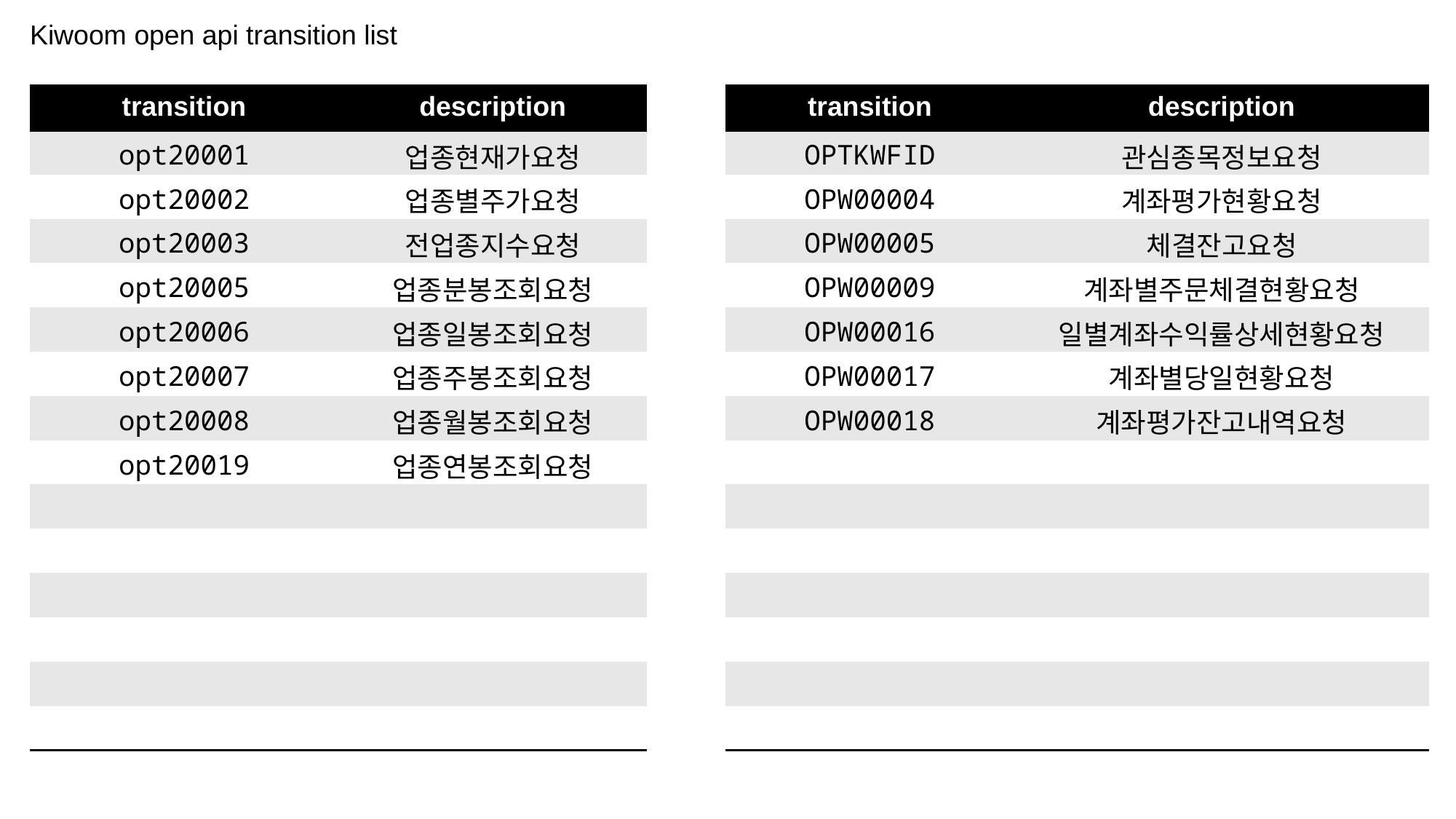

Kiwoom open api transition list
| transition | description |
| --- | --- |
| opt20001 | 업종현재가요청 |
| opt20002 | 업종별주가요청 |
| opt20003 | 전업종지수요청 |
| opt20005 | 업종분봉조회요청 |
| opt20006 | 업종일봉조회요청 |
| opt20007 | 업종주봉조회요청 |
| opt20008 | 업종월봉조회요청 |
| opt20019 | 업종연봉조회요청 |
|  |  |
|  |  |
|  |  |
|  |  |
|  |  |
|  |  |
| transition | description |
| --- | --- |
| OPTKWFID | 관심종목정보요청 |
| OPW00004 | 계좌평가현황요청 |
| OPW00005 | 체결잔고요청 |
| OPW00009 | 계좌별주문체결현황요청 |
| OPW00016 | 일별계좌수익률상세현황요청 |
| OPW00017 | 계좌별당일현황요청 |
| OPW00018 | 계좌평가잔고내역요청 |
|  |  |
|  |  |
|  |  |
|  |  |
|  |  |
|  |  |
|  |  |